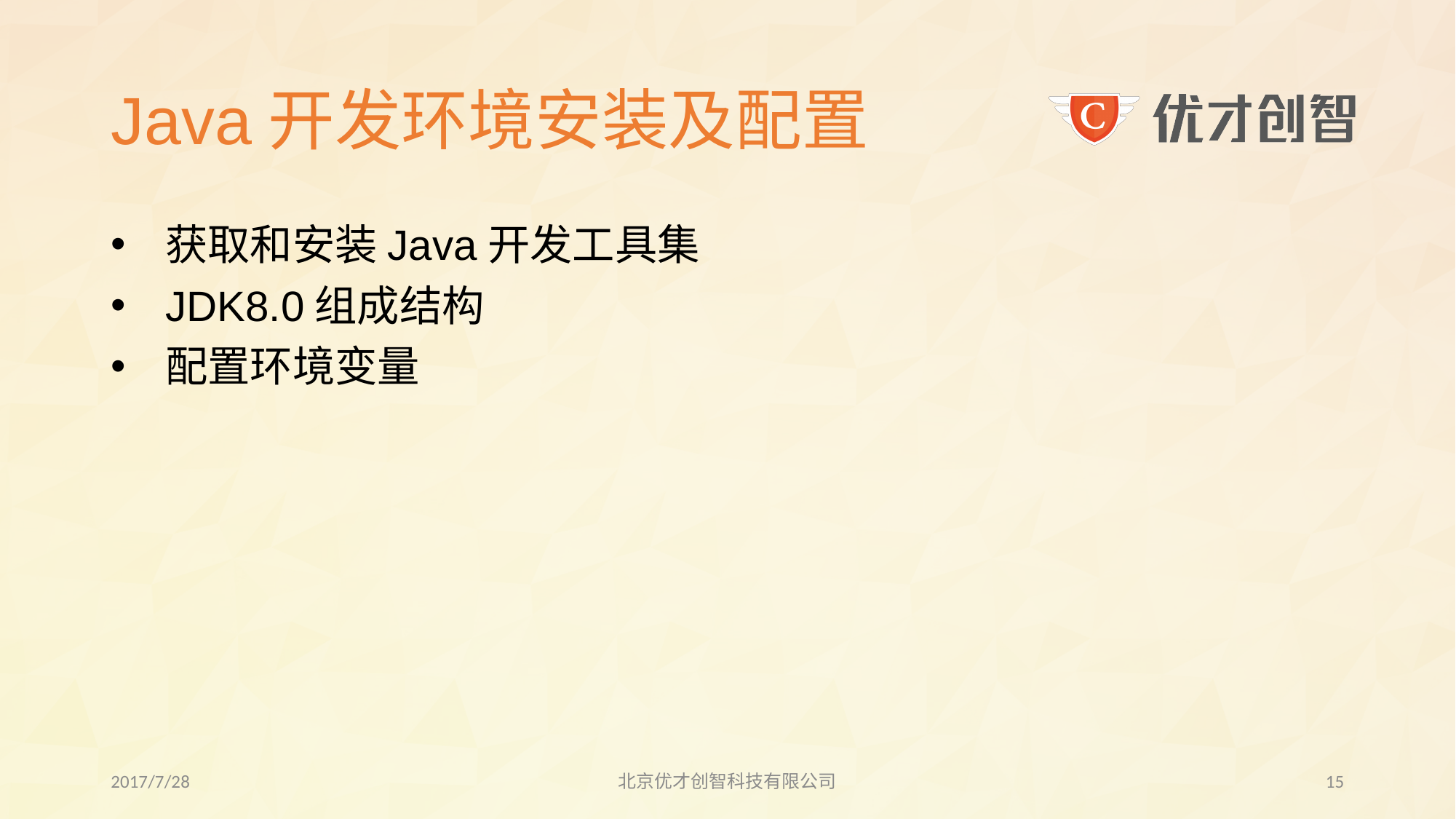

# Java开发环境安装及配置
获取和安装Java开发工具集
JDK8.0组成结构
配置环境变量

2017/7/28
北京优才创智科技有限公司
15